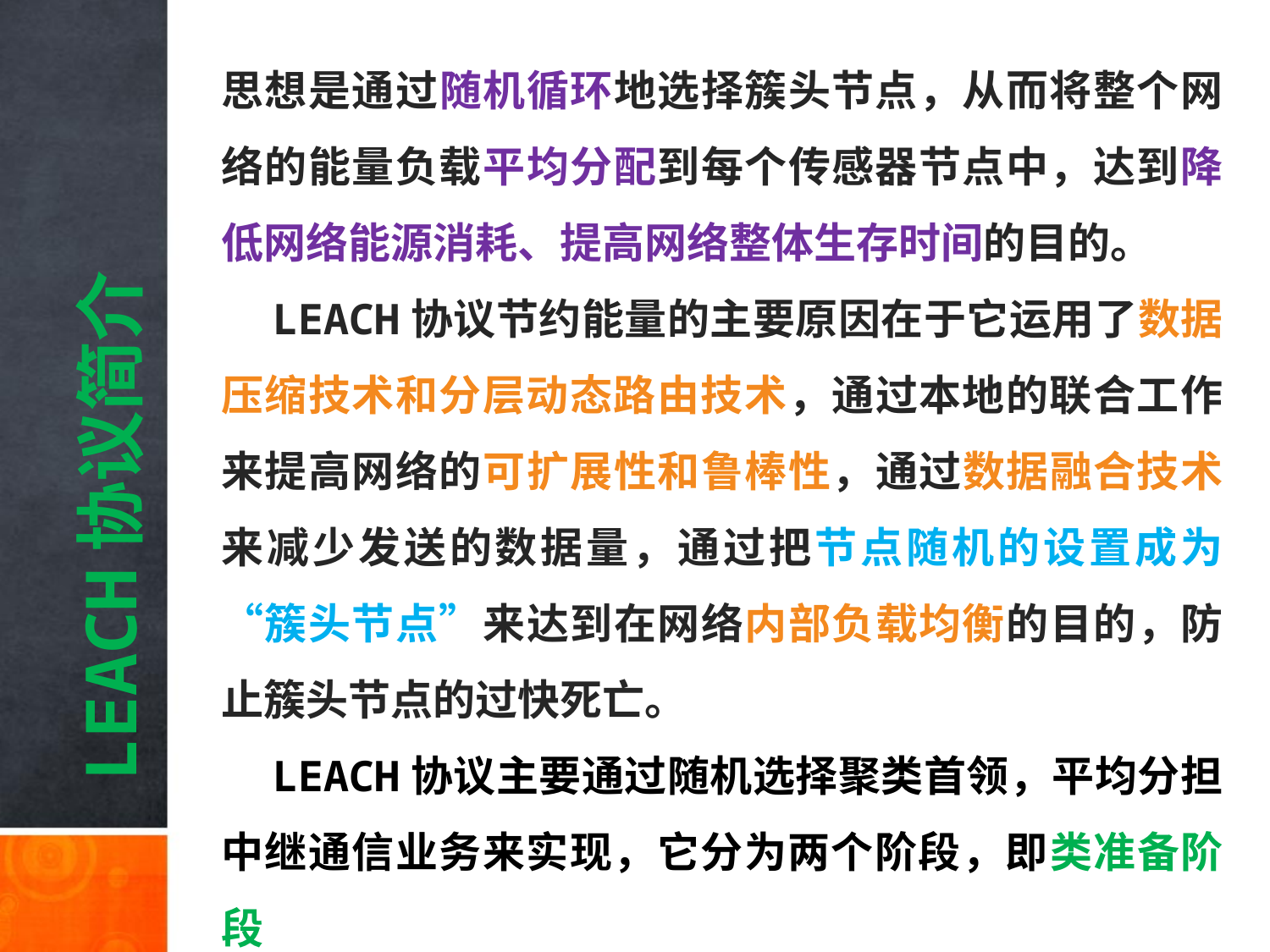

思想是通过随机循环地选择簇头节点，从而将整个网络的能量负载平均分配到每个传感器节点中，达到降低网络能源消耗、提高网络整体生存时间的目的。
  LEACH协议节约能量的主要原因在于它运用了数据压缩技术和分层动态路由技术，通过本地的联合工作来提高网络的可扩展性和鲁棒性，通过数据融合技术来减少发送的数据量，通过把节点随机的设置成为“簇头节点”来达到在网络内部负载均衡的目的，防止簇头节点的过快死亡。
  LEACH协议主要通过随机选择聚类首领，平均分担中继通信业务来实现，它分为两个阶段，即类准备阶段
LEACH协议简介